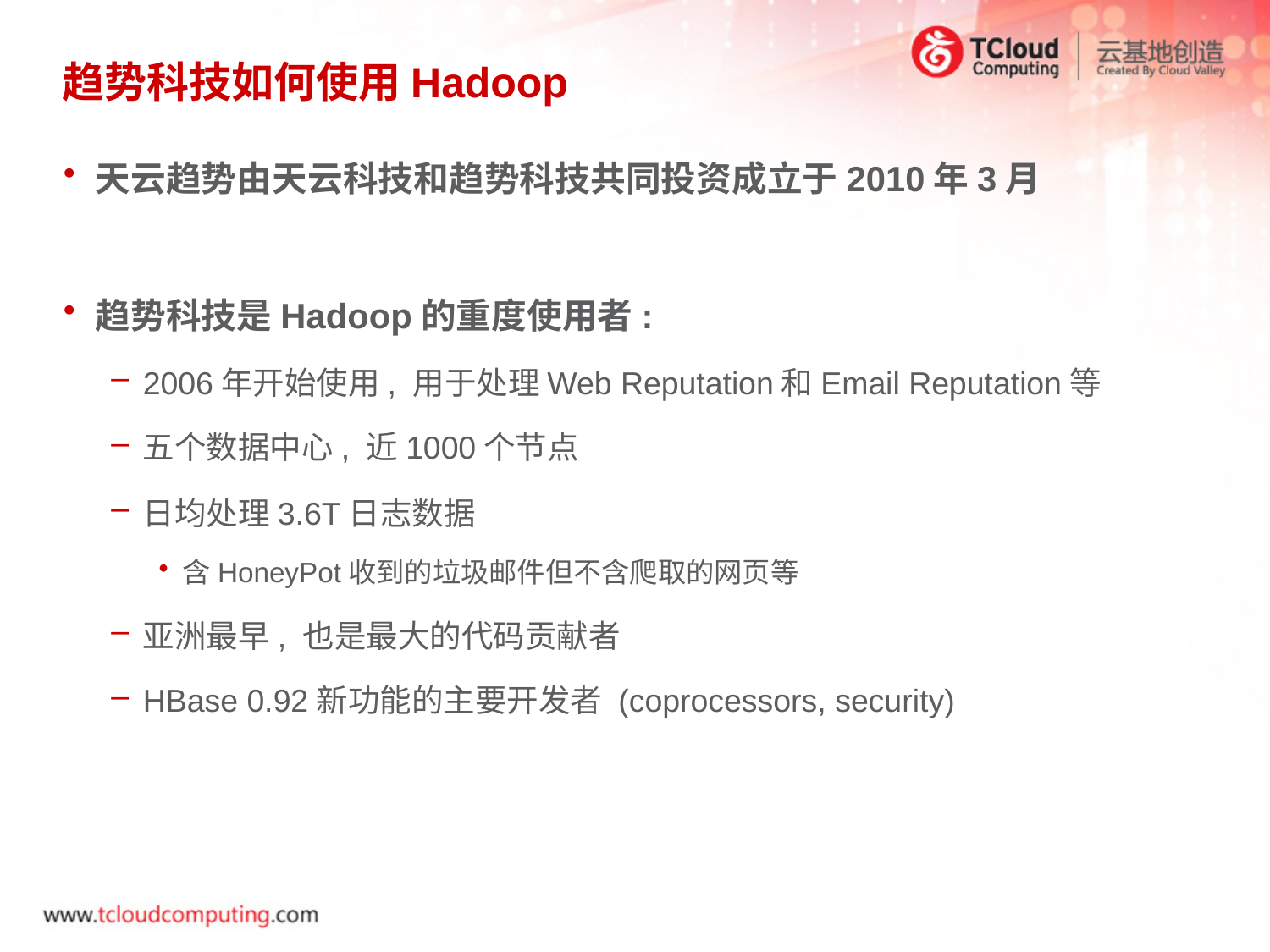

# 趋势科技如何使用Hadoop
天云趋势由天云科技和趋势科技共同投资成立于2010年3月

趋势科技是Hadoop的重度使用者:
2006年开始使用, 用于处理Web Reputation和Email Reputation等
五个数据中心, 近1000个节点
日均处理3.6T日志数据
含HoneyPot收到的垃圾邮件但不含爬取的网页等
亚洲最早, 也是最大的代码贡献者
HBase 0.92新功能的主要开发者 (coprocessors, security)